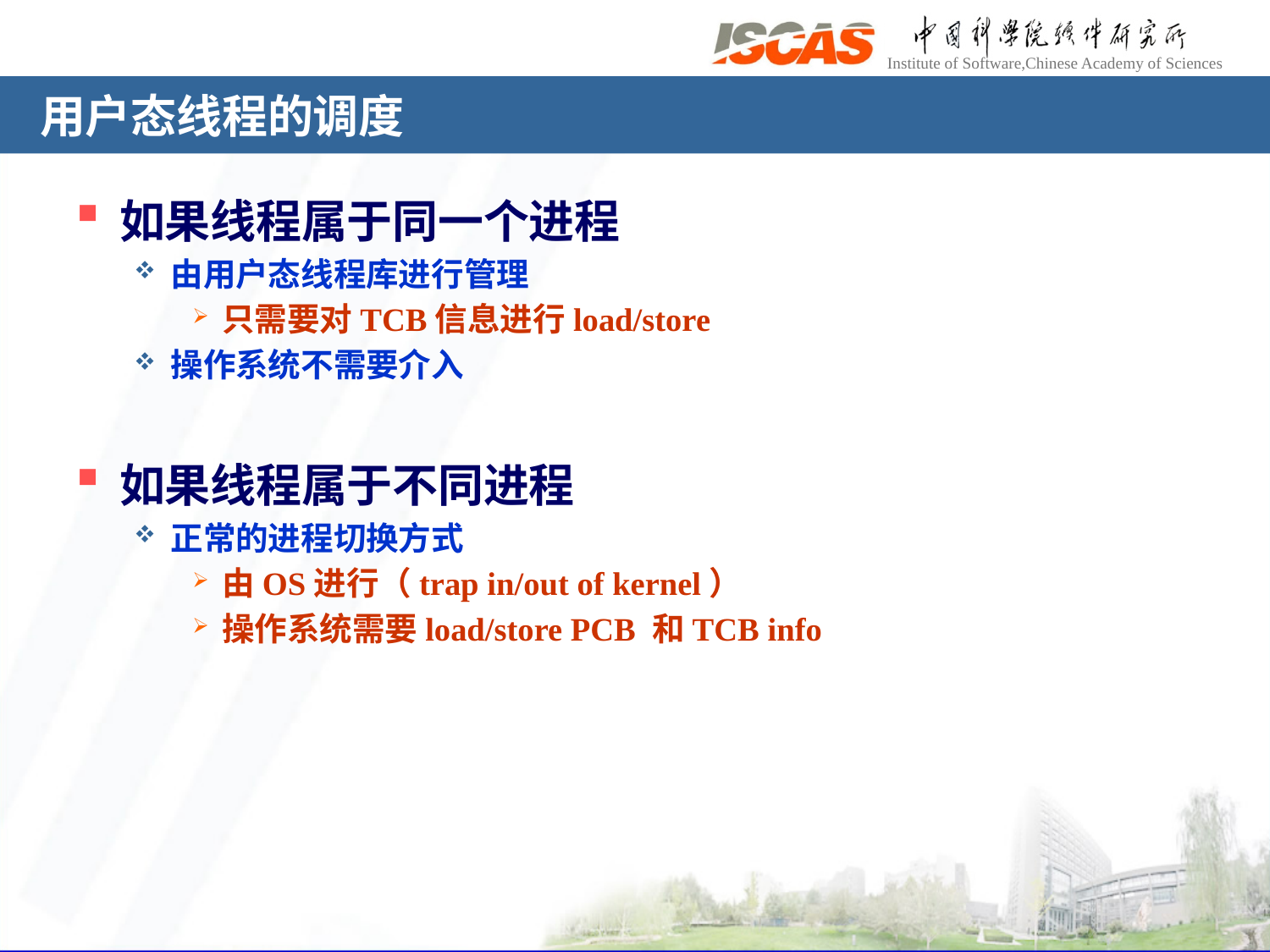

# 用户态线程的调度
如果线程属于同一个进程
由用户态线程库进行管理
只需要对TCB信息进行load/store
操作系统不需要介入

如果线程属于不同进程
正常的进程切换方式
由OS进行（trap in/out of kernel）
操作系统需要load/store PCB 和TCB info